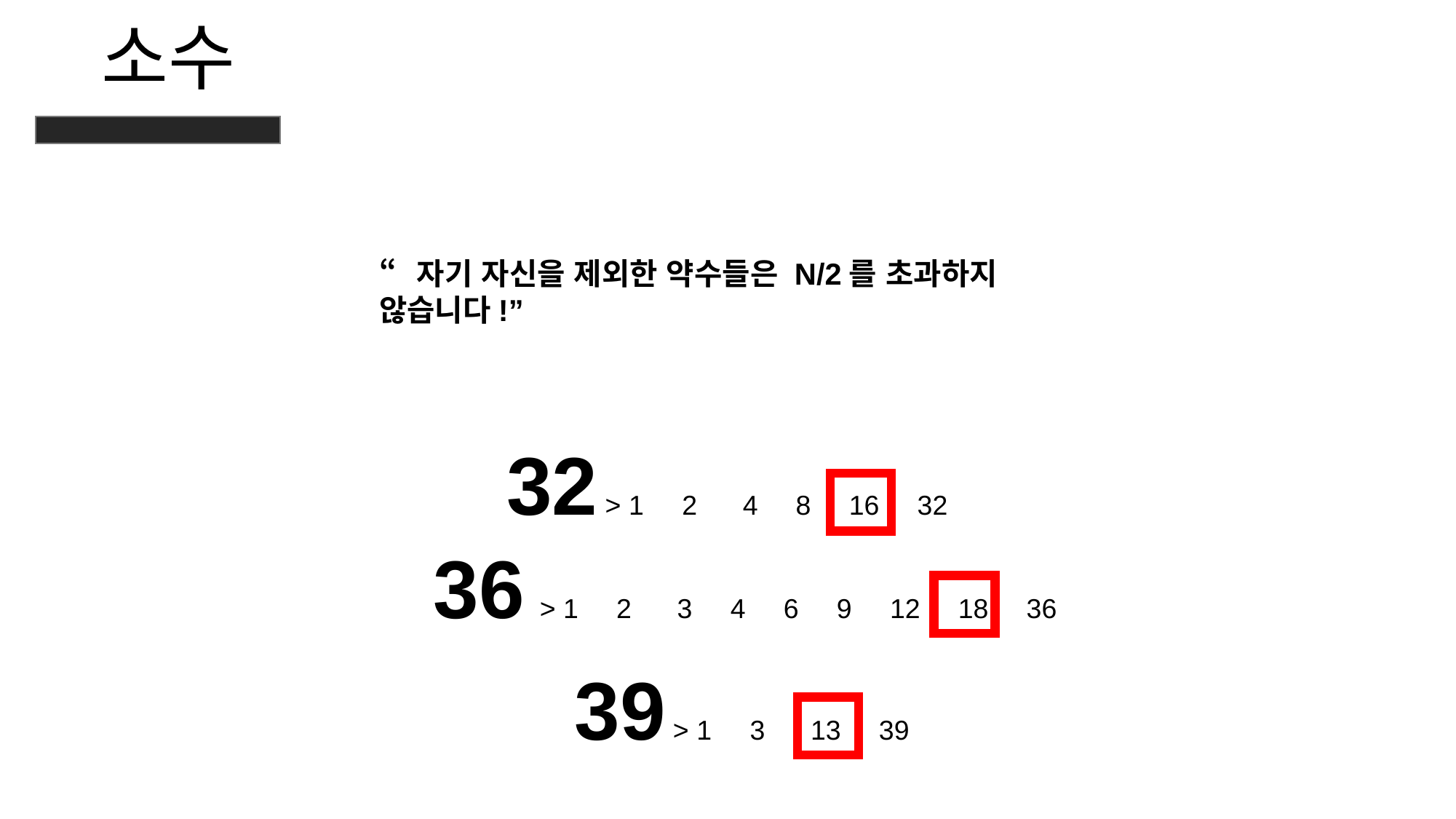

소수

“자기 자신을 제외한 약수들은 N/2를 초과하지 않습니다!”

32 > 1     2      4     8     16     32

36  > 1     2      3     4     6     9     12     18     36

39 > 1     3      13     39